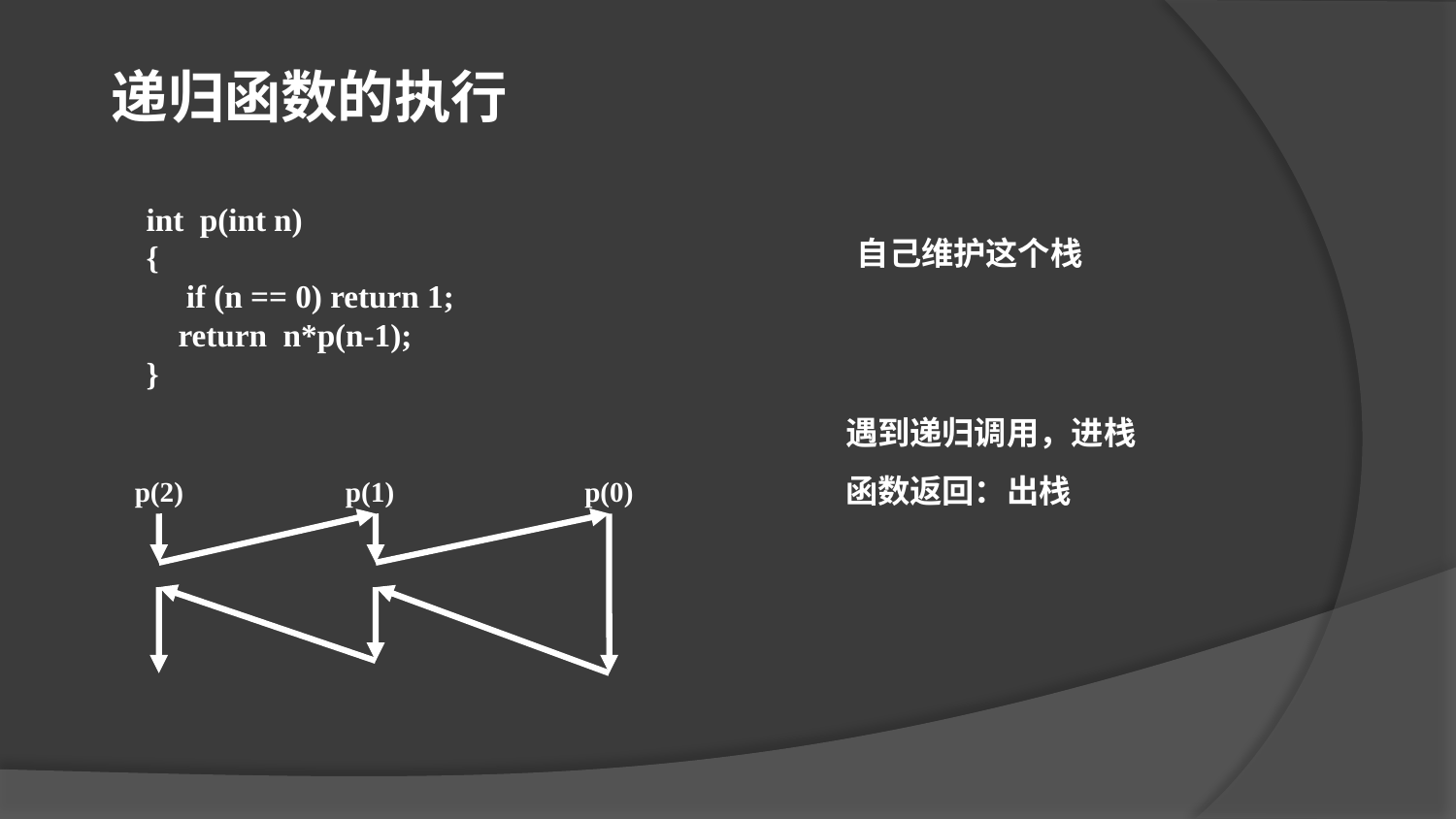

递归函数的执行
int  p(int n)
{
     if (n == 0) return 1;
    return  n*p(n-1);
}
自己维护这个栈
遇到递归调用，进栈
函数返回：出栈
p(2)                       p(1)                           p(0)